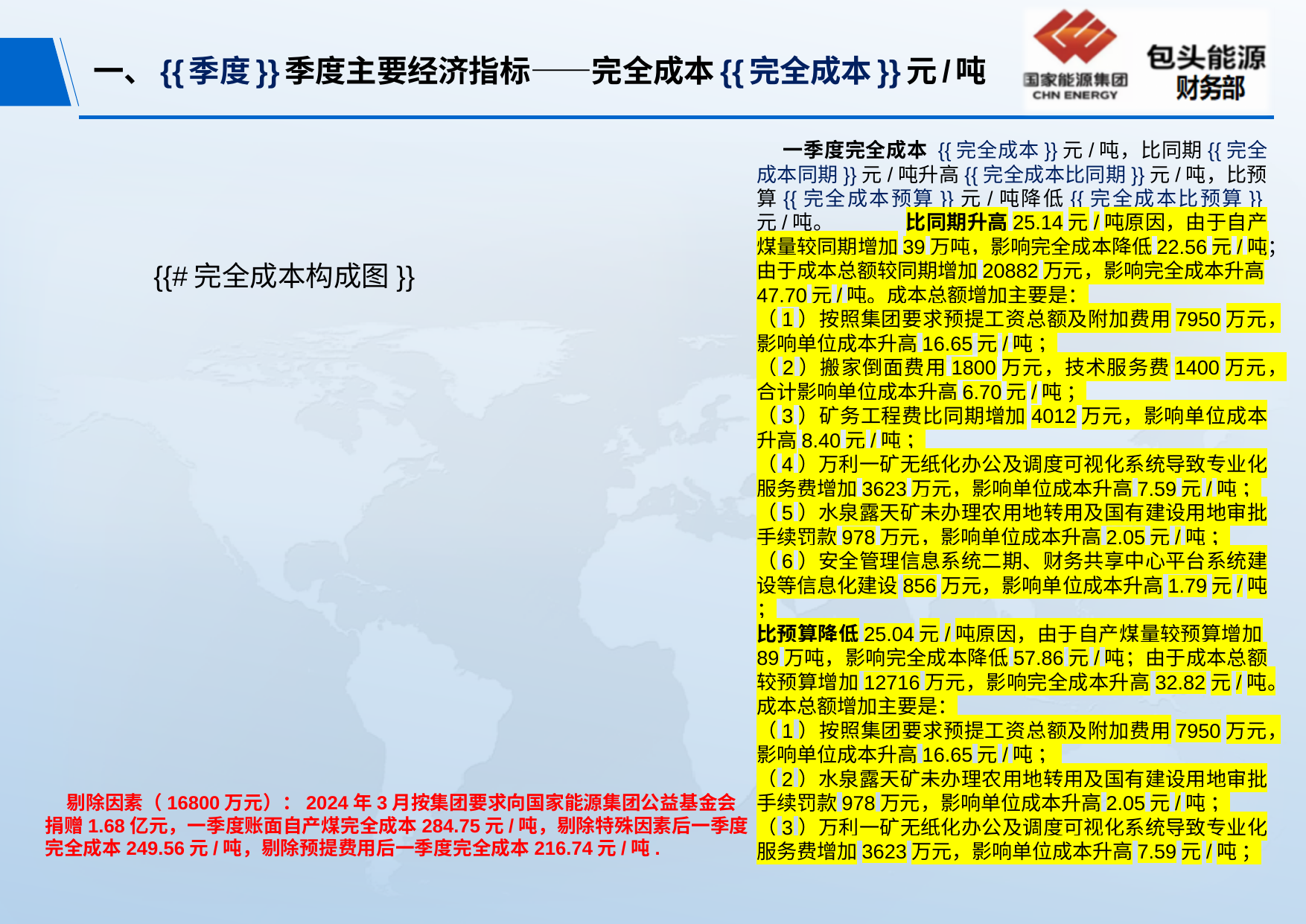

# 一、{{季度}}季度主要经济指标——完全成本{{完全成本}}元/吨
    一季度完全成本 {{完全成本}}元/吨，比同期{{完全成本同期}}元/吨升高{{完全成本比同期}}元/吨，比预算{{完全成本预算}}元/吨降低{{完全成本比预算}}元/吨。               比同期升高25.14元/吨原因，由于自产煤量较同期增加39万吨，影响完全成本降低22.56元/吨；由于成本总额较同期增加20882万元，影响完全成本升高47.70元/吨。成本总额增加主要是：
（1）按照集团要求预提工资总额及附加费用7950万元，影响单位成本升高16.65元/吨 ；
（2）搬家倒面费用1800万元，技术服务费1400万元，合计影响单位成本升高6.70元/吨 ；
（3）矿务工程费比同期增加4012万元，影响单位成本升高8.40元/吨 ；
（4）万利一矿无纸化办公及调度可视化系统导致专业化服务费增加3623万元，影响单位成本升高7.59元/吨 ；
（5）水泉露天矿未办理农用地转用及国有建设用地审批手续罚款978万元，影响单位成本升高2.05元/吨 ；
（6）安全管理信息系统二期、财务共享中心平台系统建设等信息化建设856万元，影响单位成本升高1.79元/吨 ；
比预算降低25.04元/吨原因，由于自产煤量较预算增加89万吨，影响完全成本降低57.86元/吨；由于成本总额较预算增加12716万元，影响完全成本升高32.82元/吨。成本总额增加主要是：
（1）按照集团要求预提工资总额及附加费用7950万元，影响单位成本升高16.65元/吨 ；
（2）水泉露天矿未办理农用地转用及国有建设用地审批手续罚款978万元，影响单位成本升高2.05元/吨 ；
（3）万利一矿无纸化办公及调度可视化系统导致专业化服务费增加3623万元，影响单位成本升高7.59元/吨 ；

{{#完全成本构成图}}
    剔除因素（16800万元）：2024年3月按集团要求向国家能源集团公益基金会捐赠1.68亿元，一季度账面自产煤完全成本284.75元/吨，剔除特殊因素后一季度完全成本249.56元/吨，剔除预提费用后一季度完全成本216.74元/吨.

13